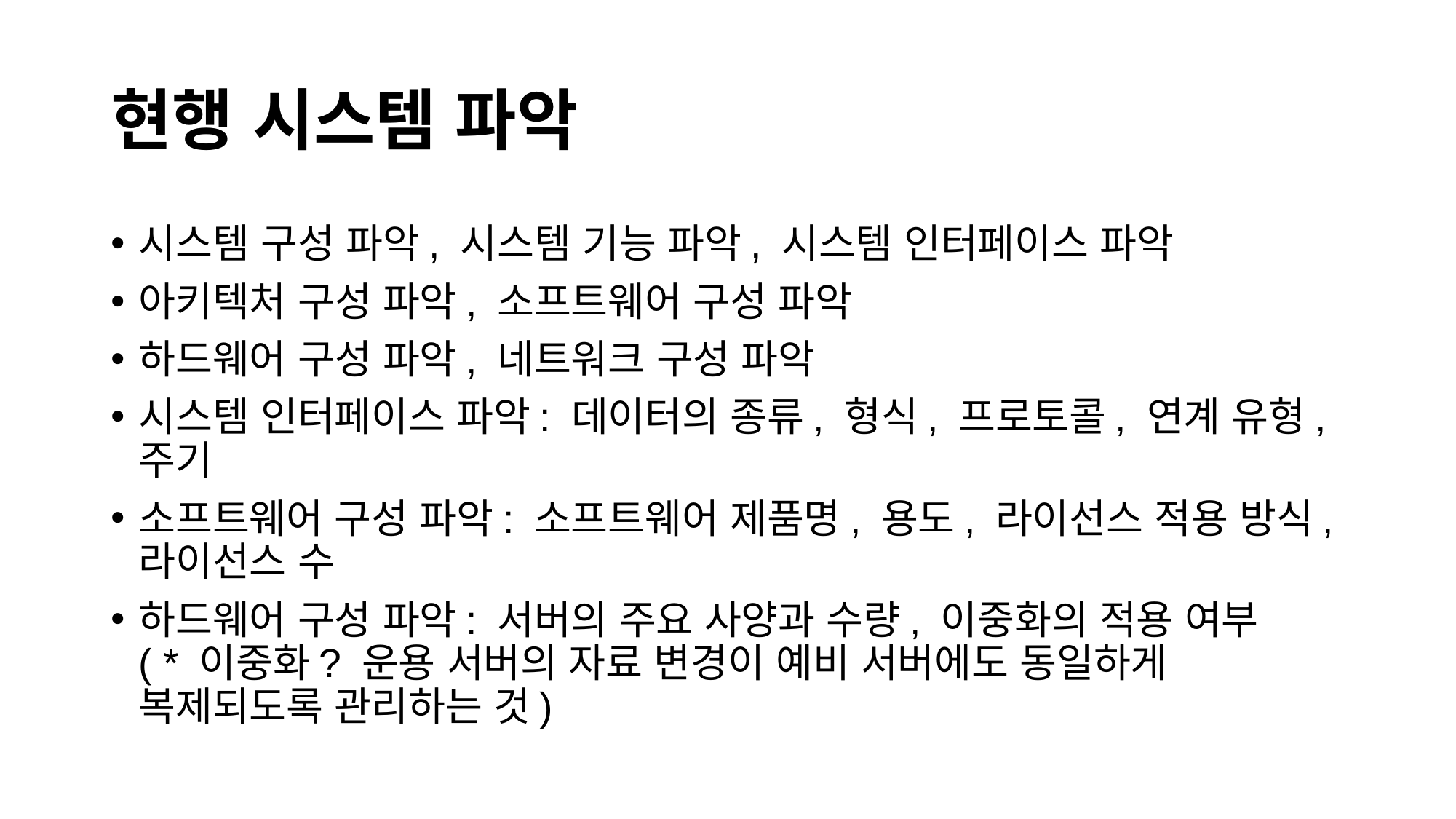

# 현행 시스템 파악
시스템 구성 파악, 시스템 기능 파악, 시스템 인터페이스 파악
아키텍처 구성 파악, 소프트웨어 구성 파악
하드웨어 구성 파악, 네트워크 구성 파악
시스템 인터페이스 파악: 데이터의 종류, 형식, 프로토콜, 연계 유형, 주기
소프트웨어 구성 파악: 소프트웨어 제품명, 용도, 라이선스 적용 방식, 라이선스 수
하드웨어 구성 파악: 서버의 주요 사양과 수량, 이중화의 적용 여부
( * 이중화? 운용 서버의 자료 변경이 예비 서버에도 동일하게 복제되도록 관리하는 것)